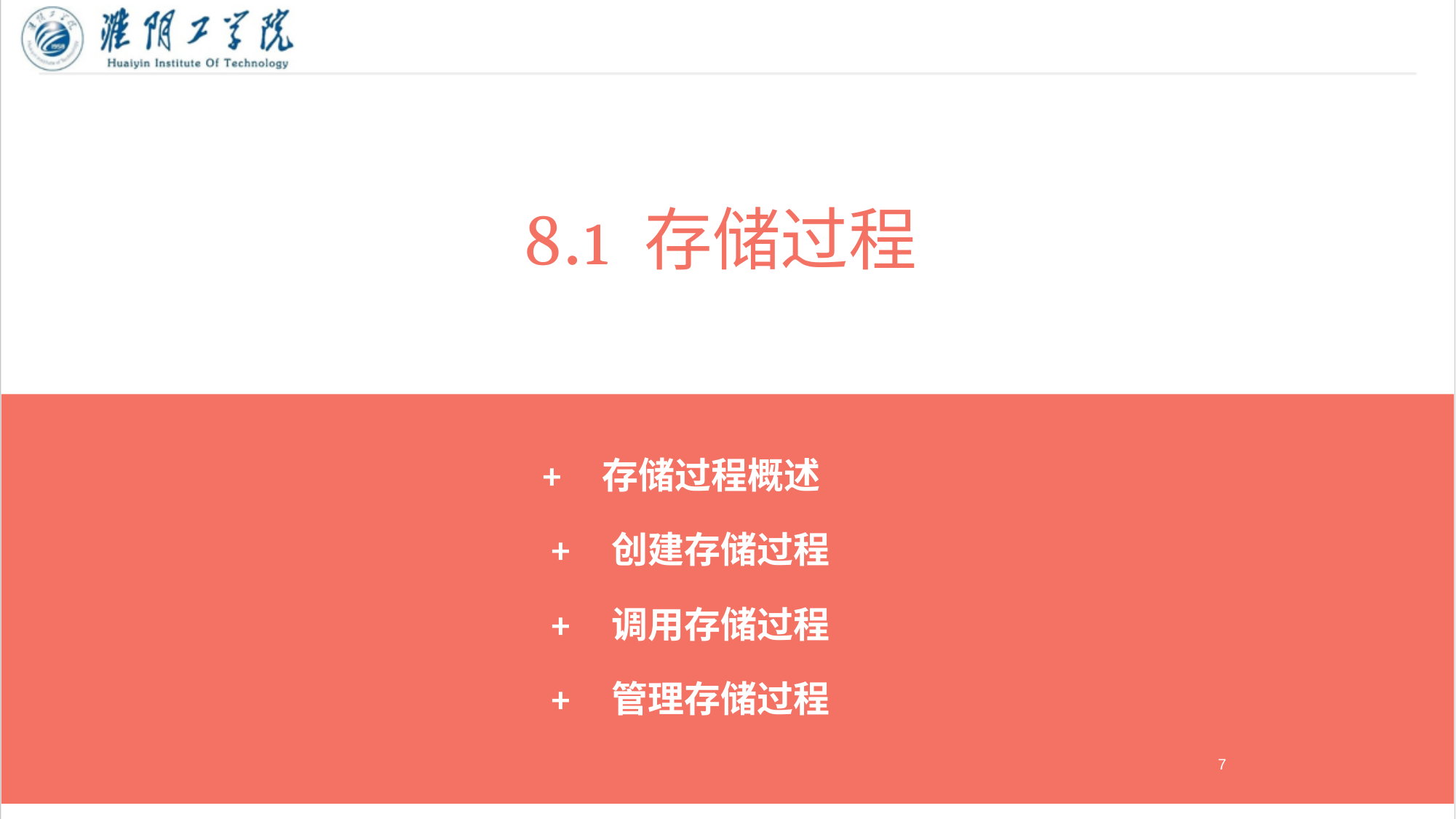

8.1 存储过程

   +    存储过程概述
+    创建存储过程
+    调用存储过程
+    管理存储过程

7